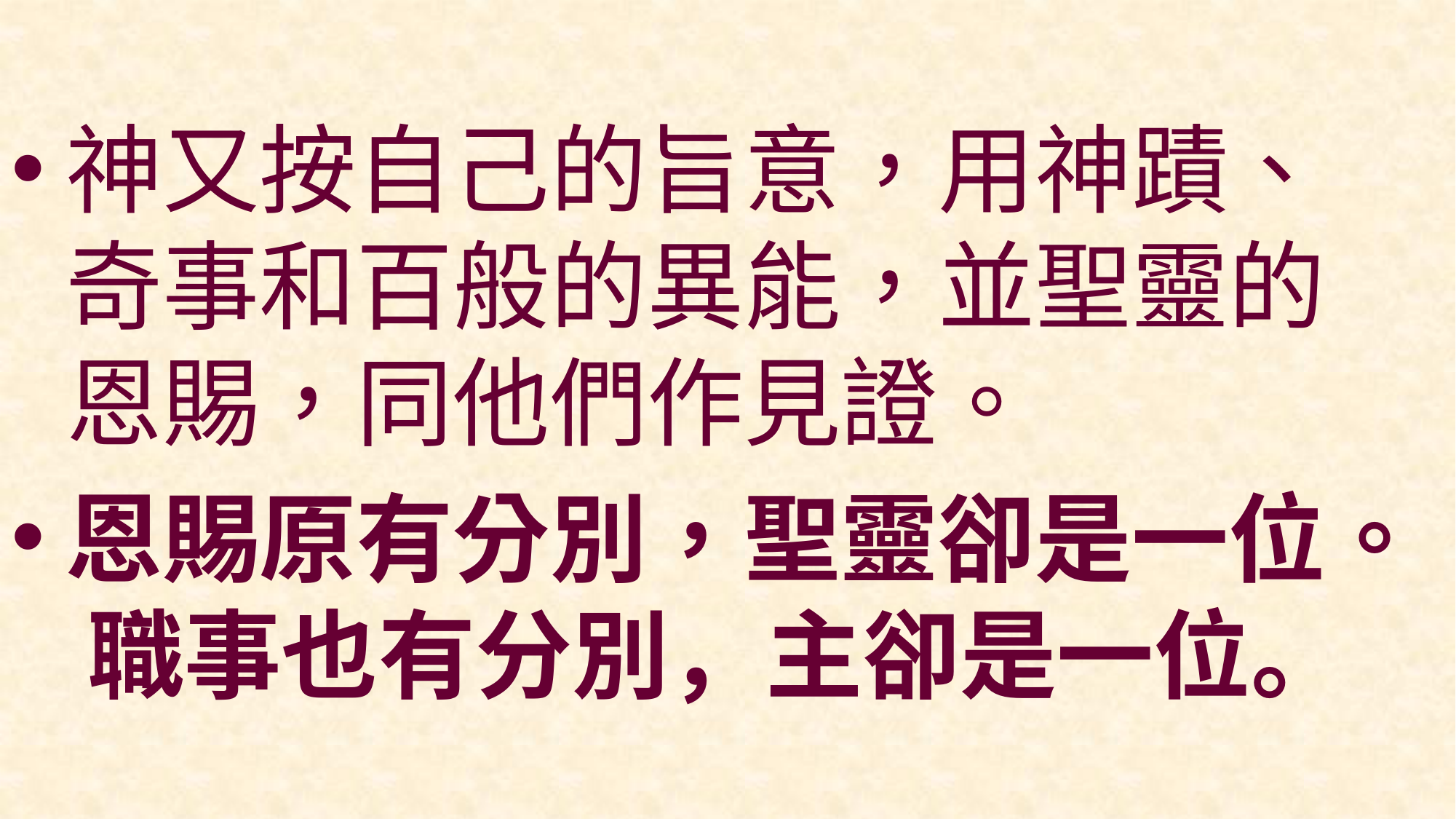

神又按自己的旨意，用神蹟、奇事和百般的異能，並聖靈的恩賜，同他們作見證。
恩賜原有分別，聖靈卻是一位。 職事也有分別，主卻是一位。